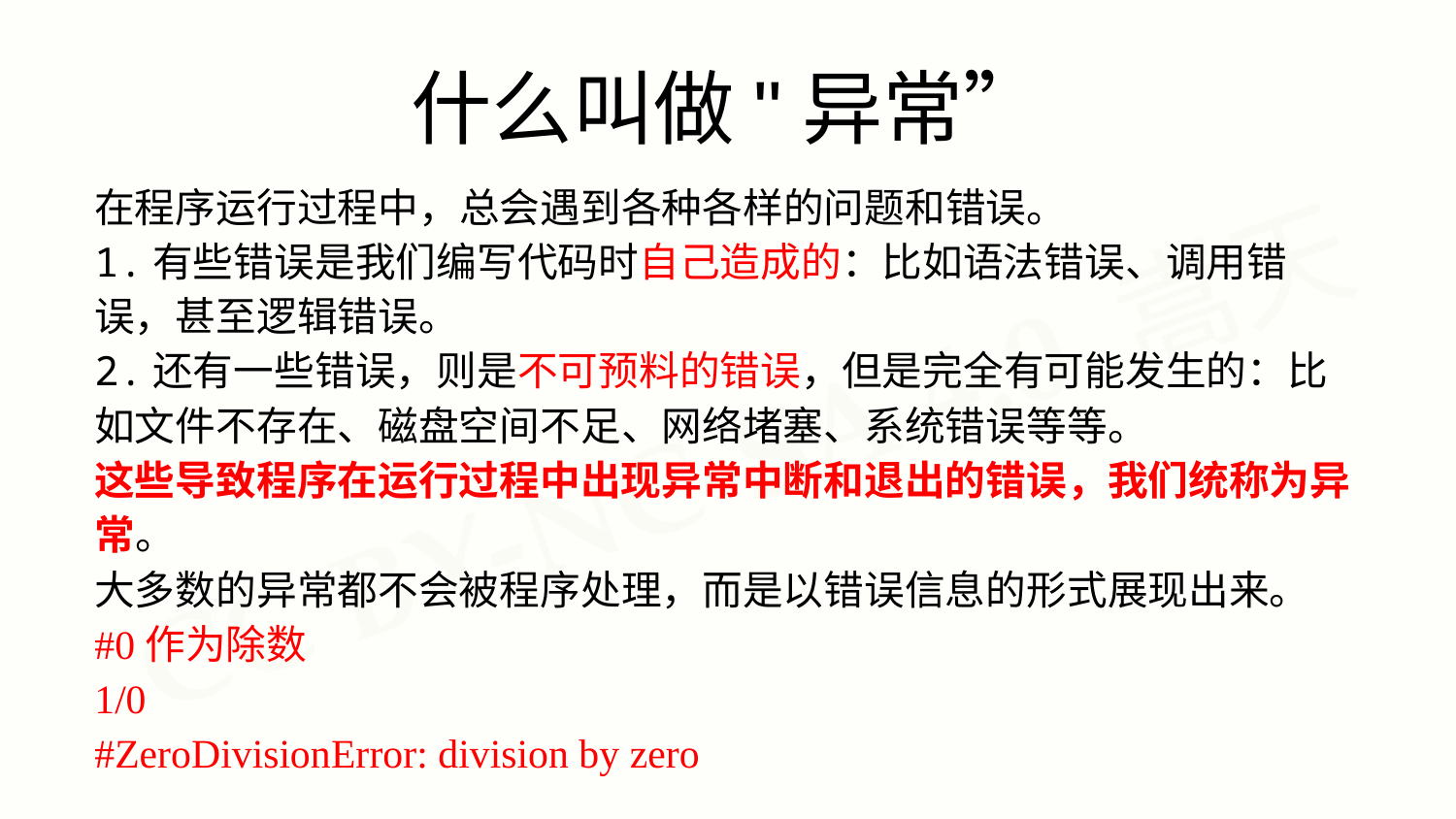

什么叫做"异常”
在程序运行过程中，总会遇到各种各样的问题和错误。
1.有些错误是我们编写代码时自己造成的：比如语法错误、调用错误，甚至逻辑错误。
2.还有一些错误，则是不可预料的错误，但是完全有可能发生的：比如文件不存在、磁盘空间不足、网络堵塞、系统错误等等。
这些导致程序在运行过程中出现异常中断和退出的错误，我们统称为异常。
大多数的异常都不会被程序处理，而是以错误信息的形式展现出来。
#0作为除数
1/0
#ZeroDivisionError: division by zero